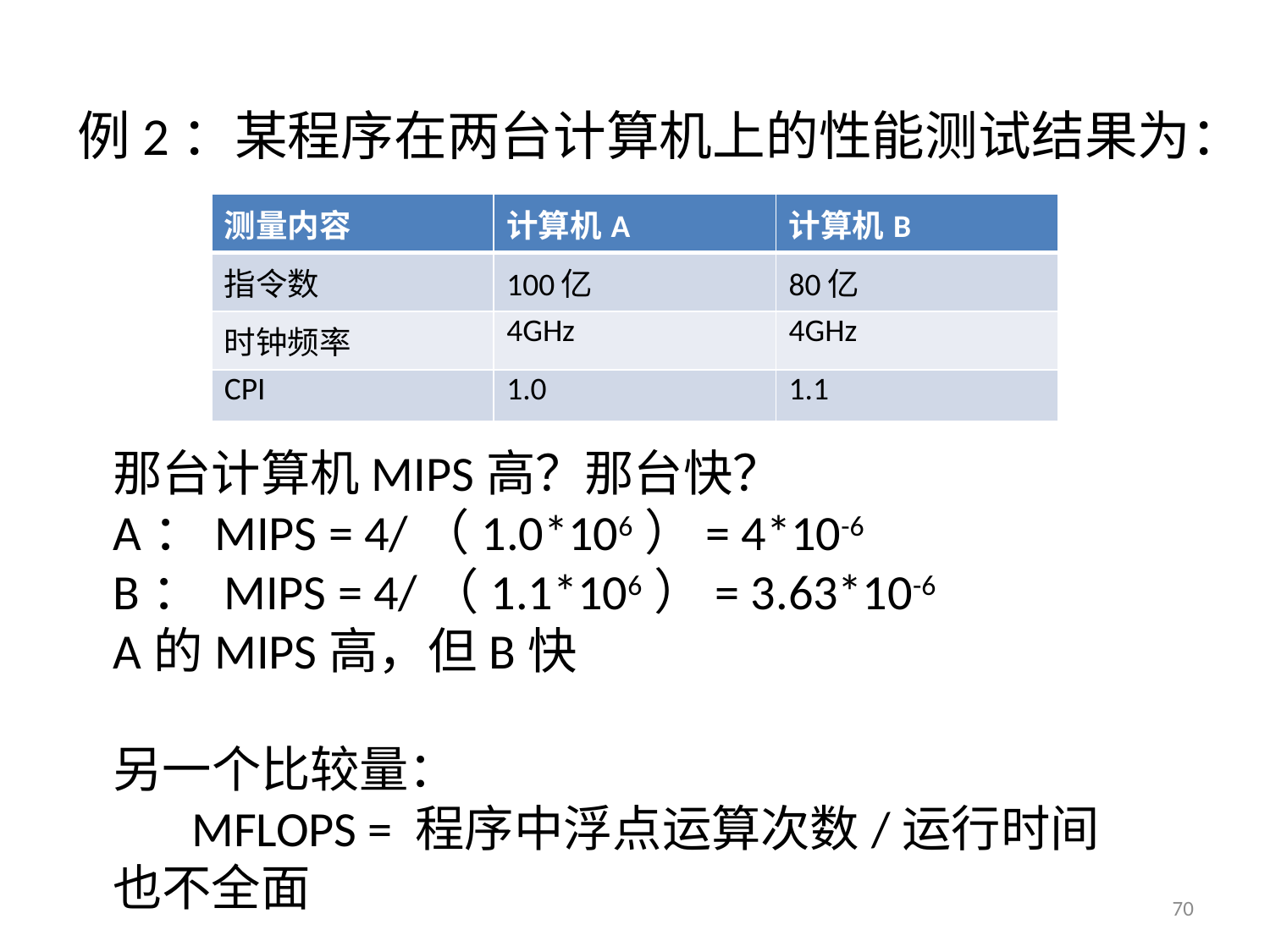

例2：某程序在两台计算机上的性能测试结果为：
| 测量内容 | 计算机A | 计算机B |
| --- | --- | --- |
| 指令数 | 100亿 | 80亿 |
| 时钟频率 | 4GHz | 4GHz |
| CPI | 1.0 | 1.1 |
那台计算机MIPS高？那台快？
A：MIPS = 4/（1.0*106）= 4*10-6
B： MIPS = 4/（1.1*106）= 3.63*10-6
A的MIPS高，但B快

另一个比较量：
       MFLOPS = 程序中浮点运算次数/运行时间
也不全面
70